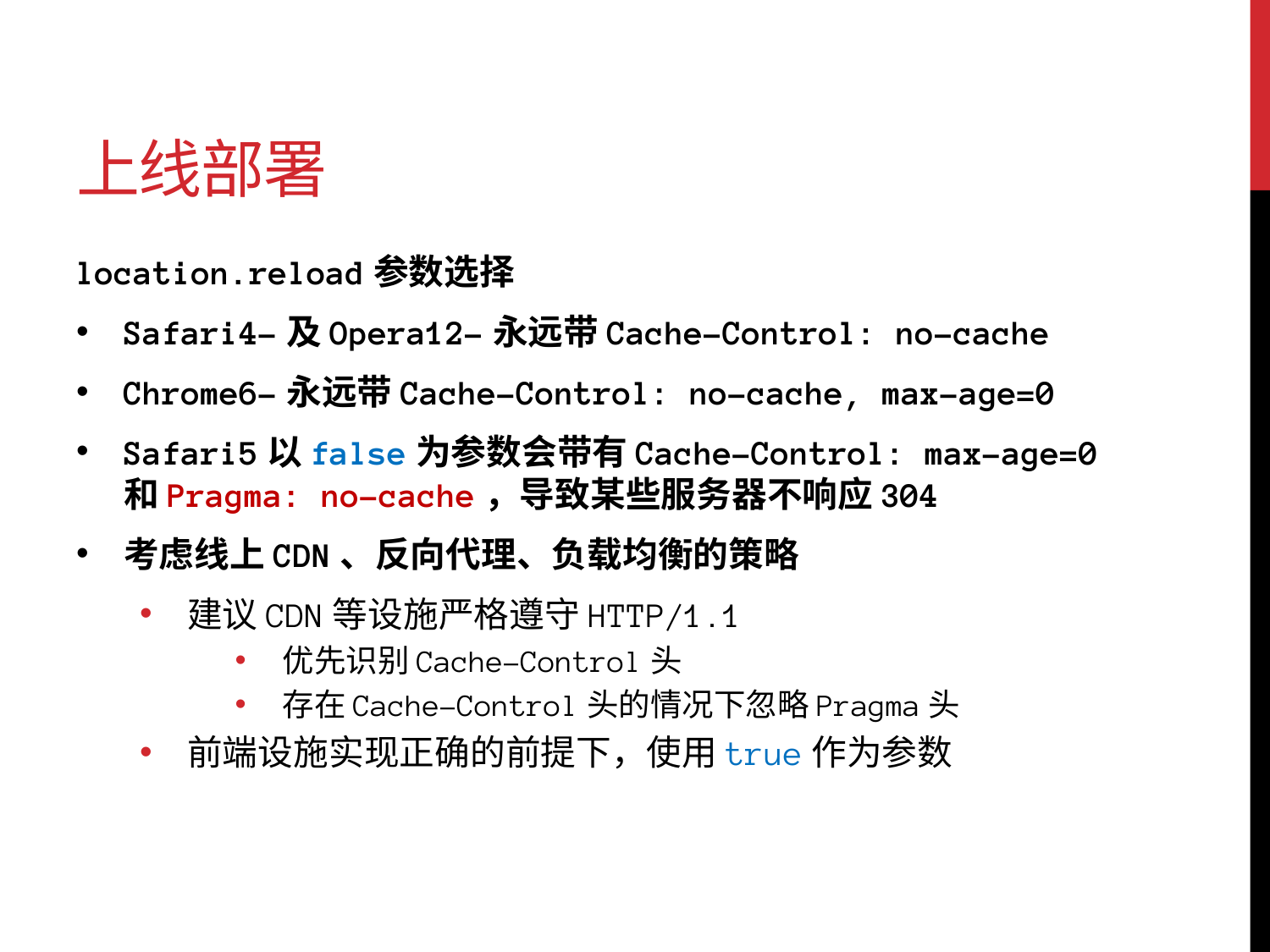

# 上线部署
location.reload参数选择
Safari4-及Opera12-永远带Cache-Control: no-cache
Chrome6-永远带Cache-Control: no-cache, max-age=0
Safari5以false为参数会带有Cache-Control: max-age=0和Pragma: no-cache，导致某些服务器不响应304
考虑线上CDN、反向代理、负载均衡的策略
建议CDN等设施严格遵守HTTP/1.1
优先识别Cache-Control头
存在Cache-Control头的情况下忽略Pragma头
前端设施实现正确的前提下，使用true作为参数